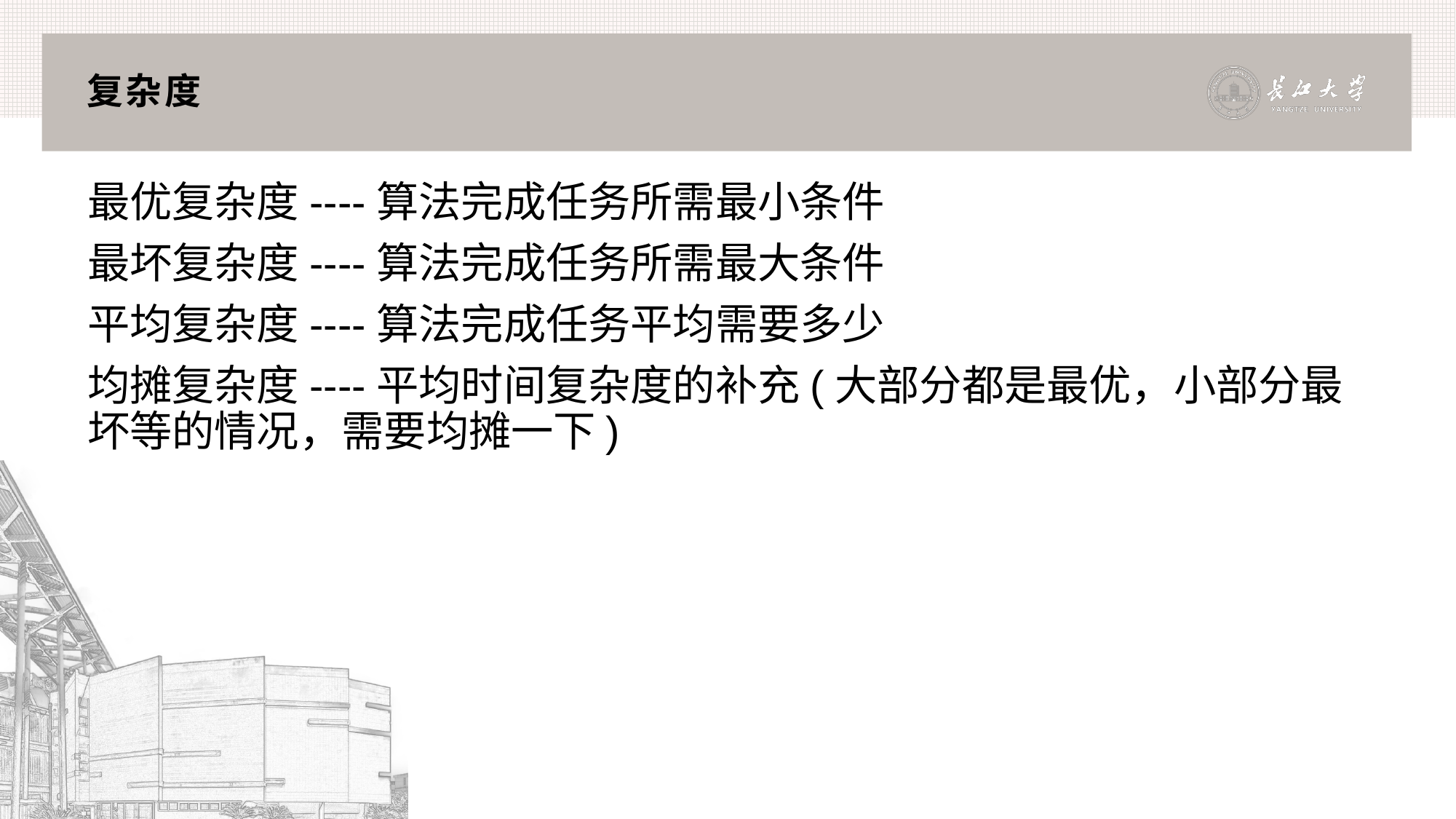

# 复杂度
最优复杂度----算法完成任务所需最小条件
最坏复杂度----算法完成任务所需最大条件
平均复杂度----算法完成任务平均需要多少
均摊复杂度----平均时间复杂度的补充(大部分都是最优，小部分最坏等的情况，需要均摊一下)